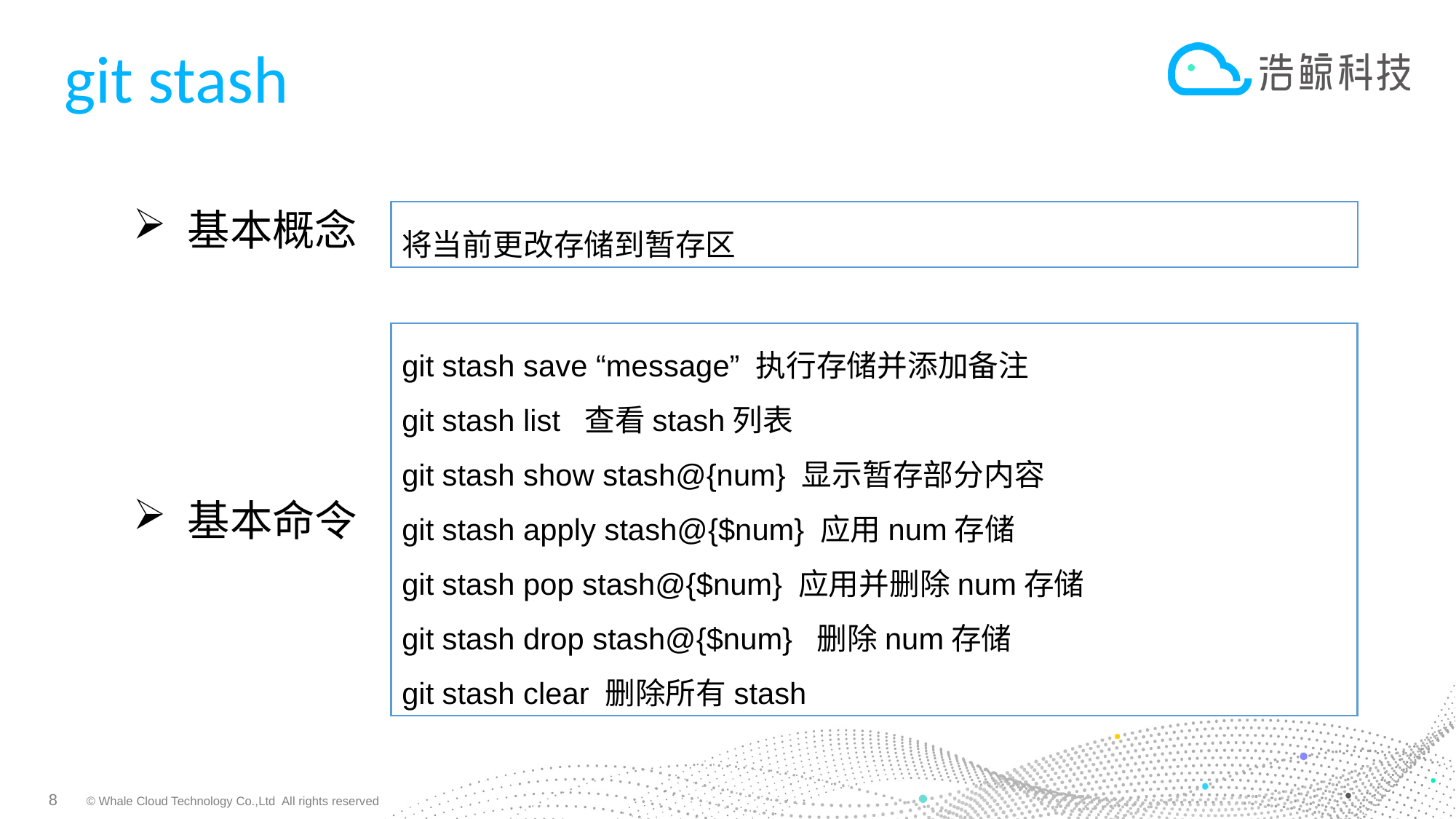

# git stash
基本概念
将当前更改存储到暂存区
git stash save “message” 执行存储并添加备注
git stash list  查看stash列表
git stash show stash@{num} 显示暂存部分内容
git stash apply stash@{$num} 应用num存储
git stash pop stash@{$num} 应用并删除num存储
git stash drop stash@{$num}  删除num存储
git stash clear 删除所有stash
基本命令